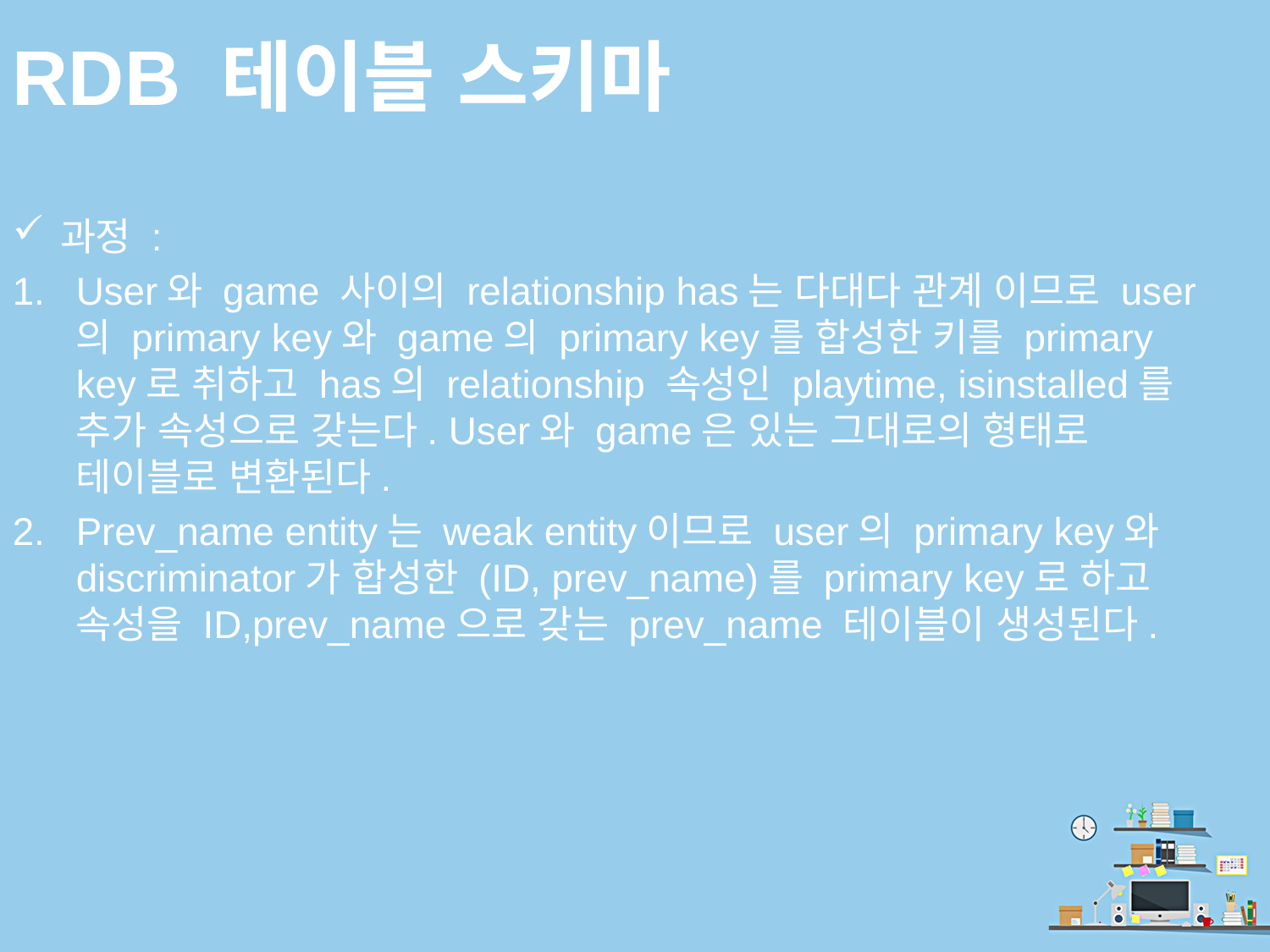

# RDB 테이블 스키마
과정 :
User와 game 사이의 relationship has는 다대다 관계 이므로 user의 primary key와 game의 primary key를 합성한 키를 primary key로 취하고 has의 relationship 속성인 playtime, isinstalled를 추가 속성으로 갖는다. User와 game은 있는 그대로의 형태로 테이블로 변환된다.
Prev_name entity는 weak entity이므로 user의 primary key와 discriminator가 합성한 (ID, prev_name)를 primary key로 하고 속성을 ID,prev_name으로 갖는 prev_name 테이블이 생성된다.